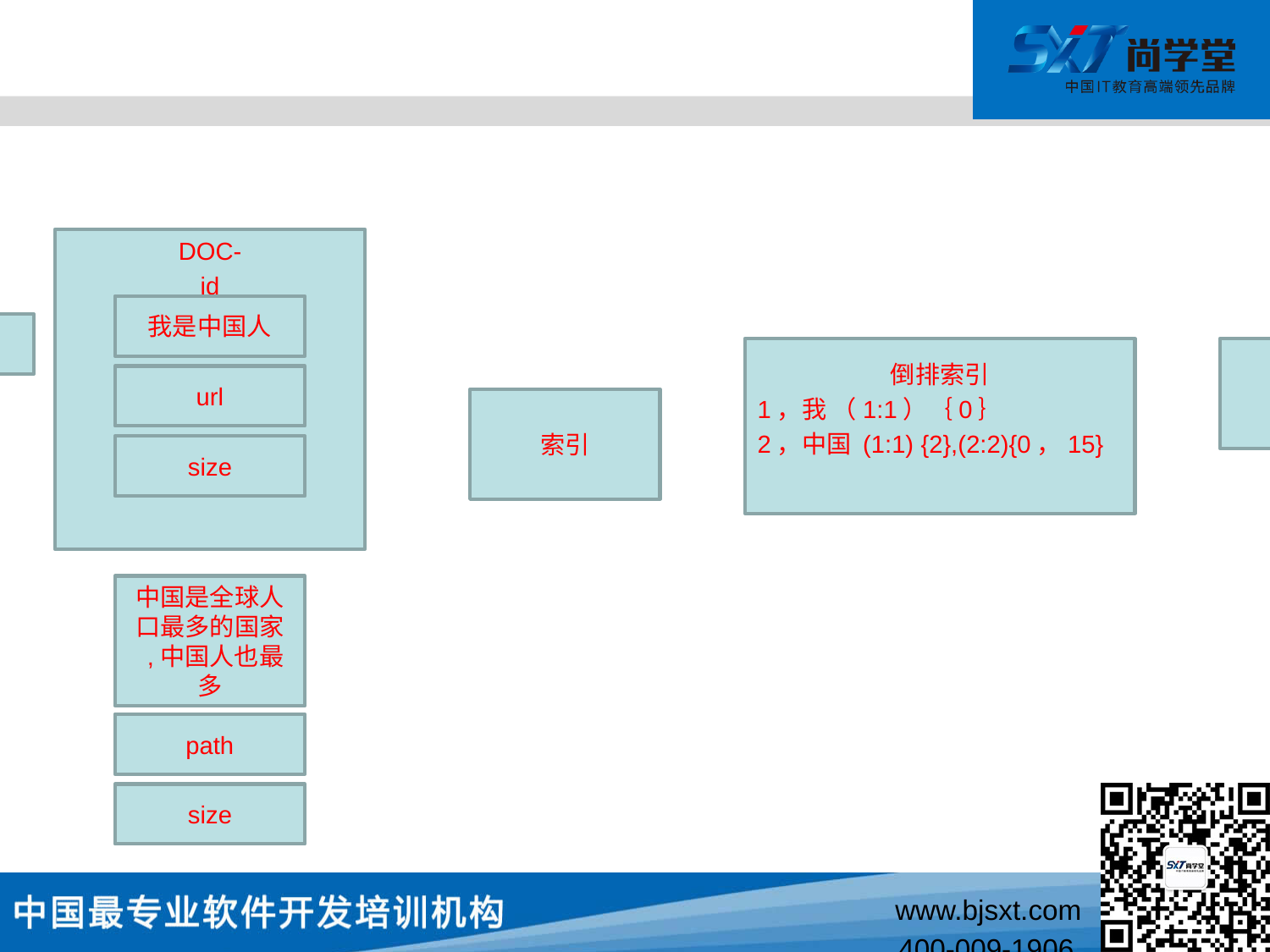

#
DOC-
id
我是中国人
我是中国人
倒排索引
1，我 （1:1）｛0｝
2，中国 (1:1) {2},(2:2){0，15}

检索
中国
url
索引
size
中国是全球人口最多的国家 ,中国人也最多
path
size